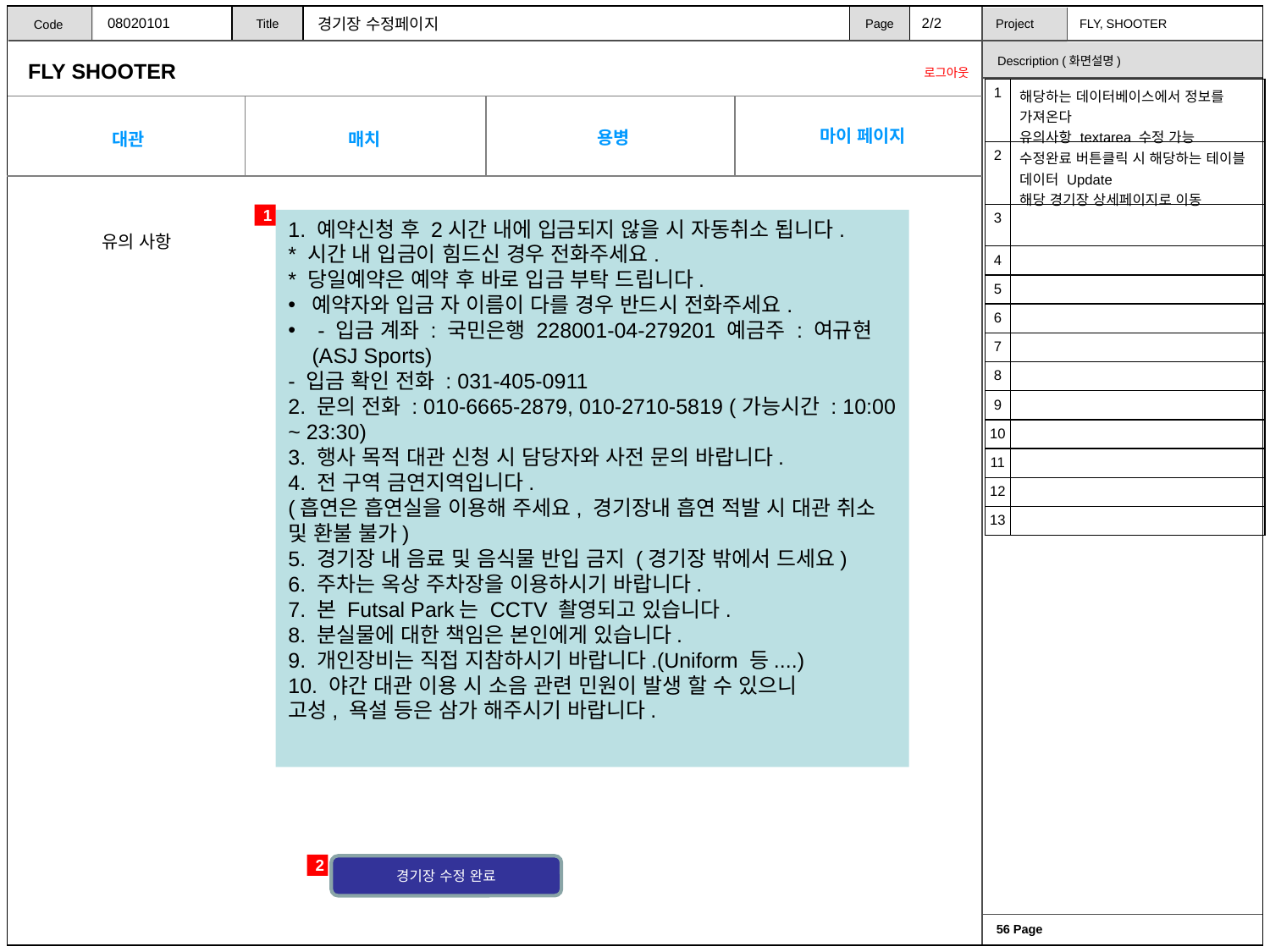

08020101
2/2
경기장 수정페이지
| 1 | 해당하는 데이터베이스에서 정보를 가져온다 유의사항 textarea 수정 가능 |
| --- | --- |
| 2 | 수정완료 버튼클릭 시 해당하는 테이블 데이터 Update 해당 경기장 상세페이지로 이동 |
| 3 |  |
| 4 |  |
| 5 |  |
| 6 |  |
| 7 |  |
| 8 |  |
| 9 |  |
| 10 |  |
| 11 |  |
| 12 |  |
| 13 |  |
1
1. 예약신청 후 2시간 내에 입금되지 않을 시 자동취소 됩니다.
* 시간 내 입금이 힘드신 경우 전화주세요.
* 당일예약은 예약 후 바로 입금 부탁 드립니다.
예약자와 입금 자 이름이 다를 경우 반드시 전화주세요.
 - 입금 계좌 : 국민은행 228001-04-279201 예금주 : 여규현(ASJ Sports)
- 입금 확인 전화 : 031-405-0911
2. 문의 전화 : 010-6665-2879, 010-2710-5819 (가능시간 : 10:00 ~ 23:30)
3. 행사 목적 대관 신청 시 담당자와 사전 문의 바랍니다.
4. 전 구역 금연지역입니다.
(흡연은 흡연실을 이용해 주세요, 경기장내 흡연 적발 시 대관 취소 및 환불 불가)
5. 경기장 내 음료 및 음식물 반입 금지 (경기장 밖에서 드세요)
6. 주차는 옥상 주차장을 이용하시기 바랍니다.
7. 본 Futsal Park는 CCTV 촬영되고 있습니다.
8. 분실물에 대한 책임은 본인에게 있습니다.
9. 개인장비는 직접 지참하시기 바랍니다.(Uniform 등....)
10. 야간 대관 이용 시 소음 관련 민원이 발생 할 수 있으니
고성, 욕설 등은 삼가 해주시기 바랍니다.

유의 사항
2
경기장 수정 완료